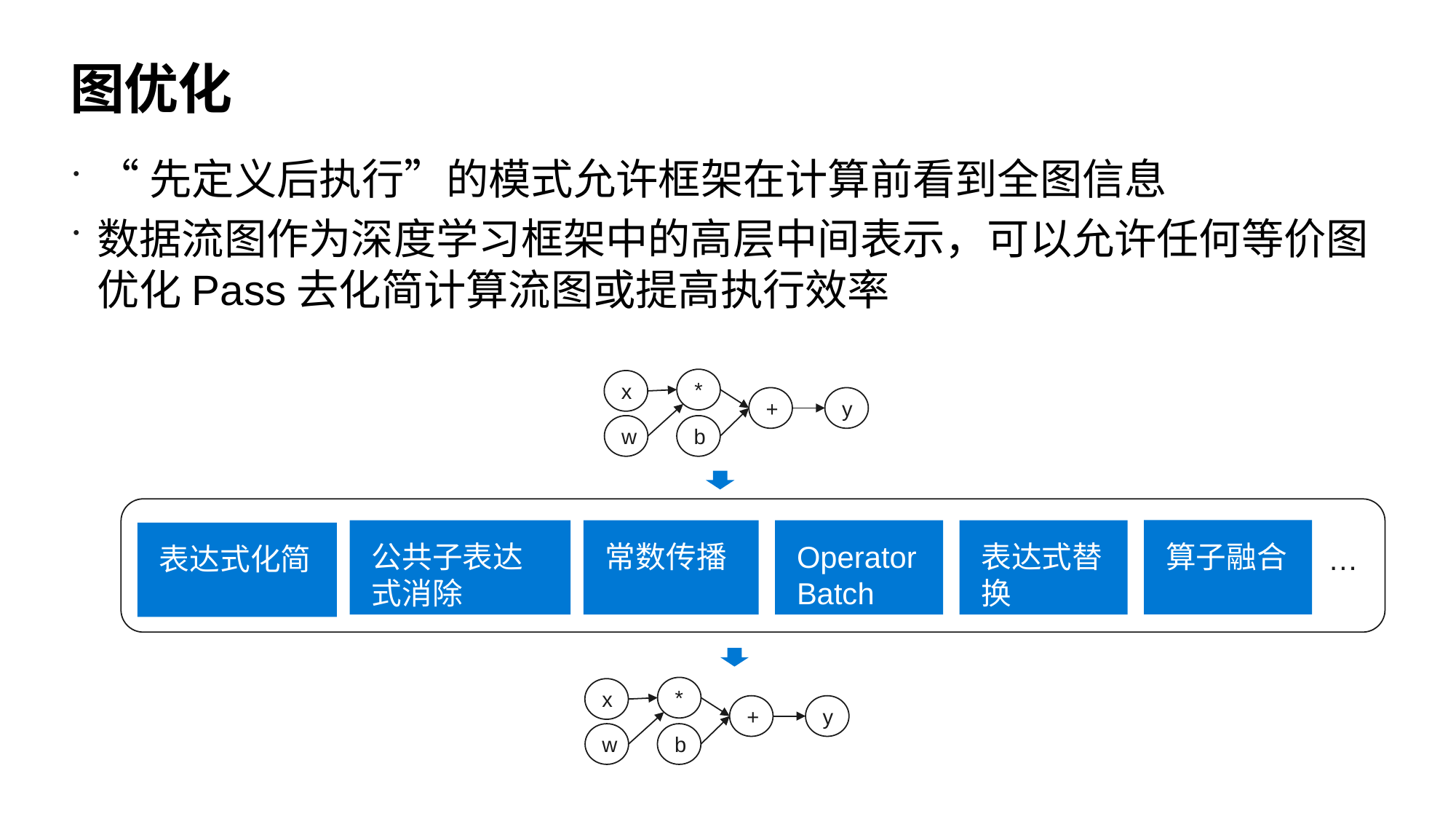

# 图优化
“先定义后执行”的模式允许框架在计算前看到全图信息
数据流图作为深度学习框架中的高层中间表示，可以允许任何等价图优化Pass去化简计算流图或提高执行效率
*
x
+
y
w
b

算子融合
公共子表达式消除
常数传播
Operator Batch
表达式替换
表达式化简
…

*
x
+
y
w
b